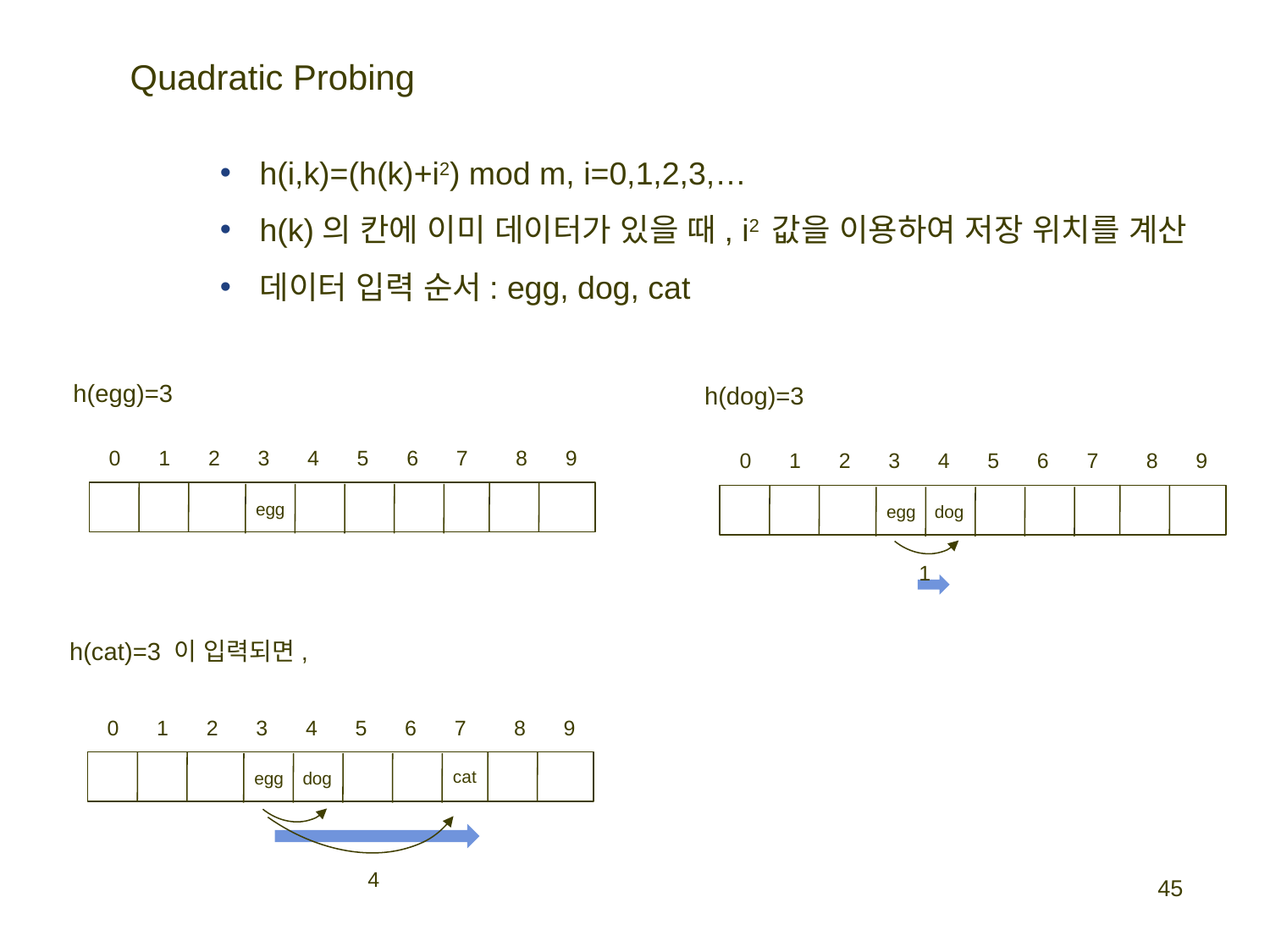

Quadratic Probing
h(i,k)=(h(k)+i2) mod m, i=0,1,2,3,…
h(k)의 칸에 이미 데이터가 있을 때, i2 값을 이용하여 저장 위치를 계산
데이터 입력 순서: egg, dog, cat

h(egg)=3
h(dog)=3
0
1
2
3
4
5
6
7
8
9
0
1
2
3
4
5
6
7
8
9

egg
egg
dog
1

h(cat)=3 이 입력되면,
0
1
2
3
4
5
6
7
8
9

cat
egg
dog

4
45